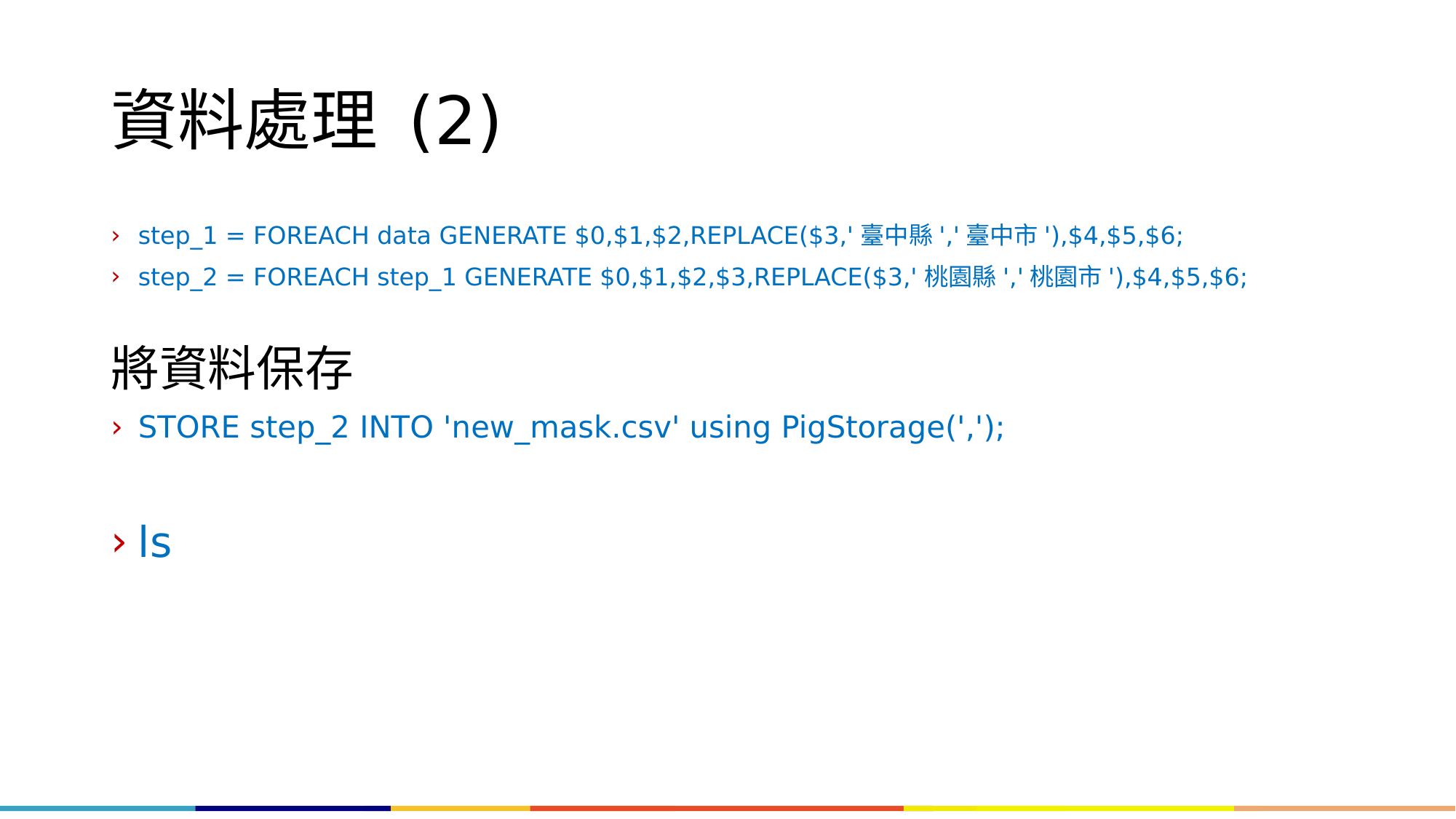

# 資料處理 (2)
step_1 = FOREACH data GENERATE $0,$1,$2,REPLACE($3,'臺中縣','臺中市'),$4,$5,$6;
step_2 = FOREACH step_1 GENERATE $0,$1,$2,$3,REPLACE($3,'桃園縣','桃園市'),$4,$5,$6;

將資料保存
STORE step_2 INTO 'new_mask.csv' using PigStorage(',');

ls